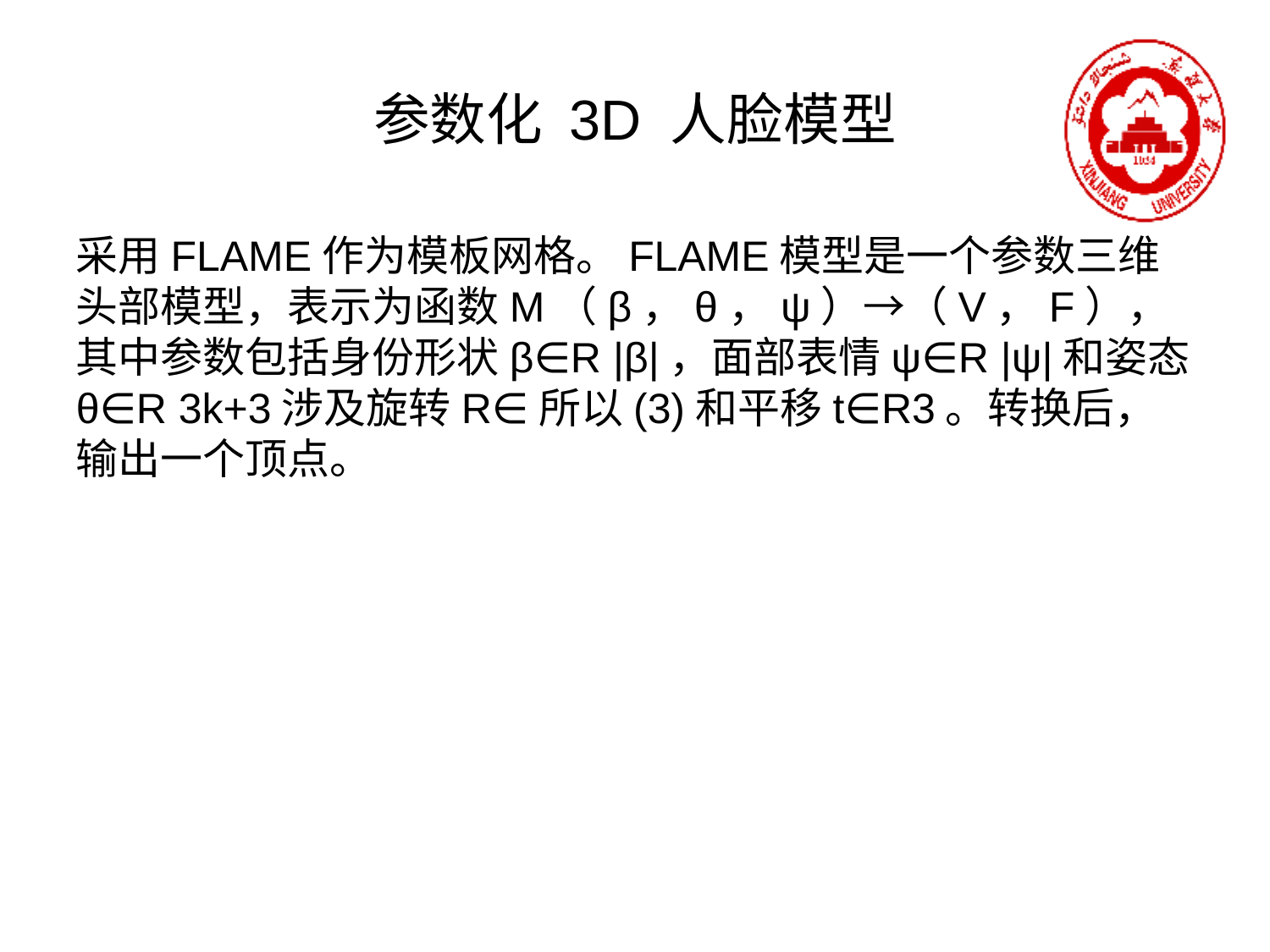

# 参数化 3D 人脸模型
采用FLAME作为模板网格。FLAME模型是一个参数三维头部模型，表示为函数M（β，θ，ψ）→（V，F），其中参数包括身份形状β∈R |β|，面部表情ψ∈R |ψ|和姿态θ∈R 3k+3涉及旋转R∈所以(3)和平移t∈R3。转换后，输出一个顶点。